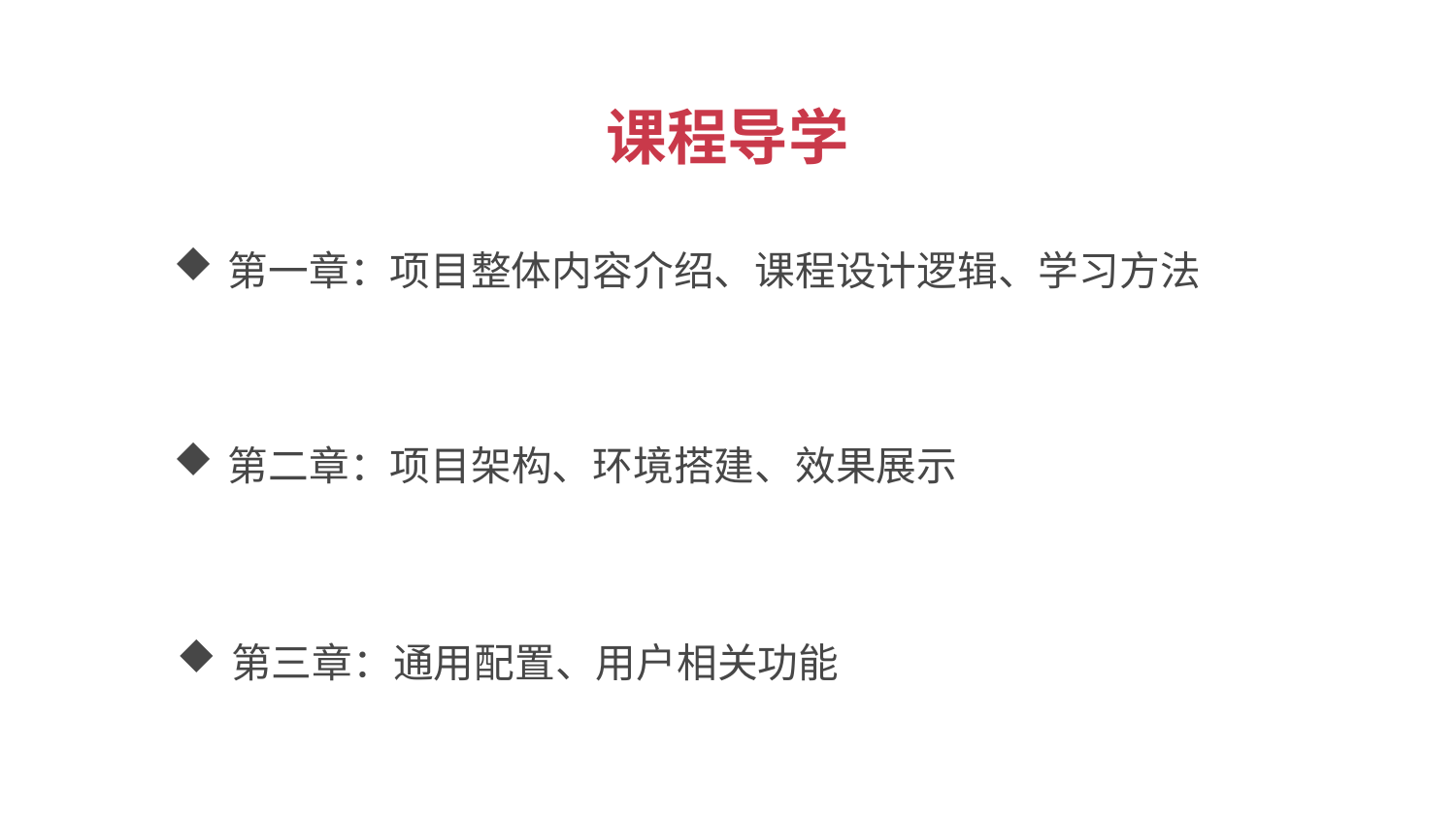

课程导学
第一章：项目整体内容介绍、课程设计逻辑、学习方法
第二章：项目架构、环境搭建、效果展示
第三章：通用配置、用户相关功能